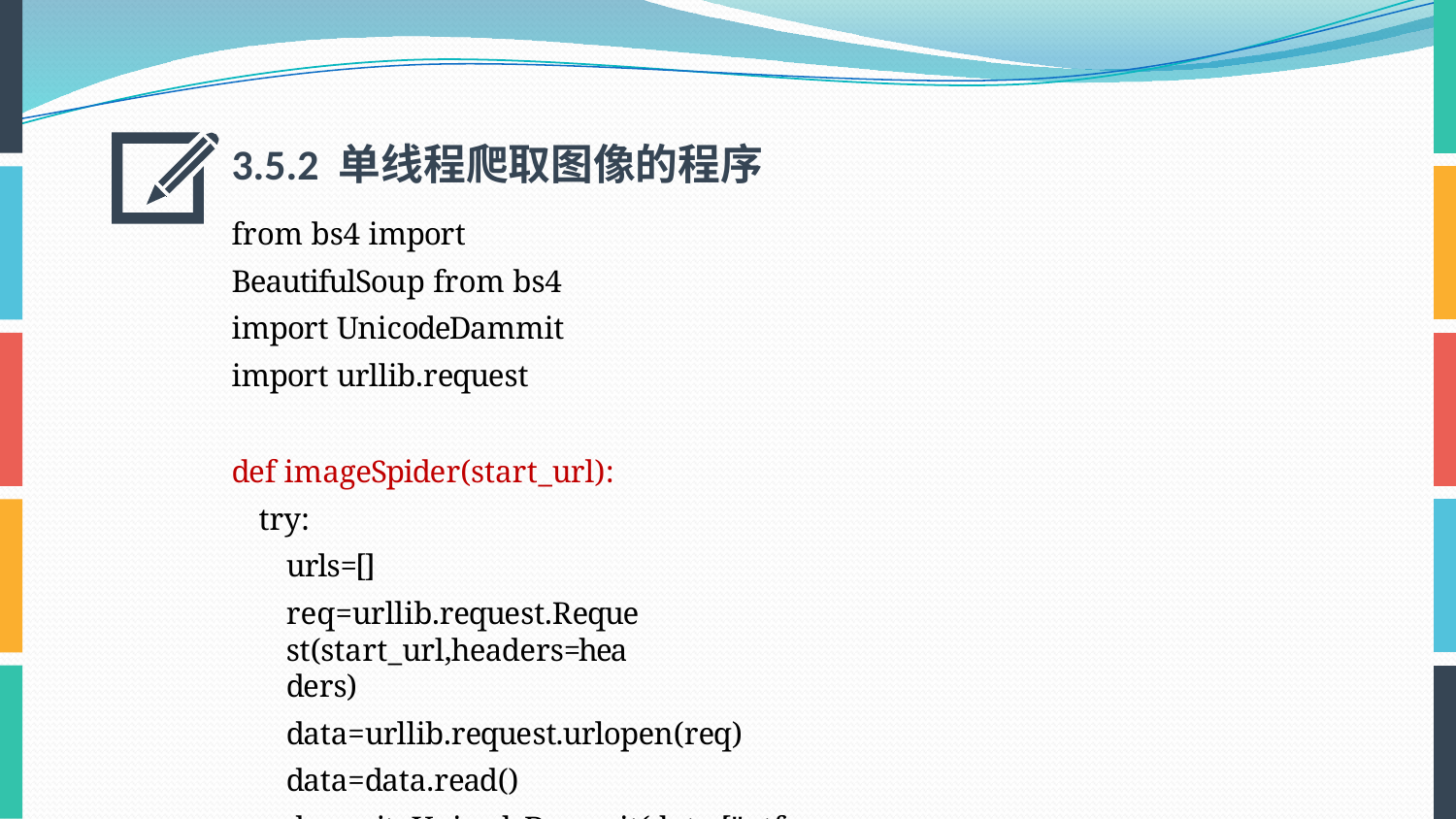

3.5.2 单线程爬取图像的程序

from bs4 import BeautifulSoup from bs4 import UnicodeDammit import urllib.request

def imageSpider(start_url):
try:
urls=[]
req=urllib.request.Request(start_url,headers=headers)
data=urllib.request.urlopen(req) data=data.read()
dammit=UnicodeDammit(data,["utf-8","gbk"]) data=dammit.unicode_markup soup=BeautifulSoup(data,"lxml")